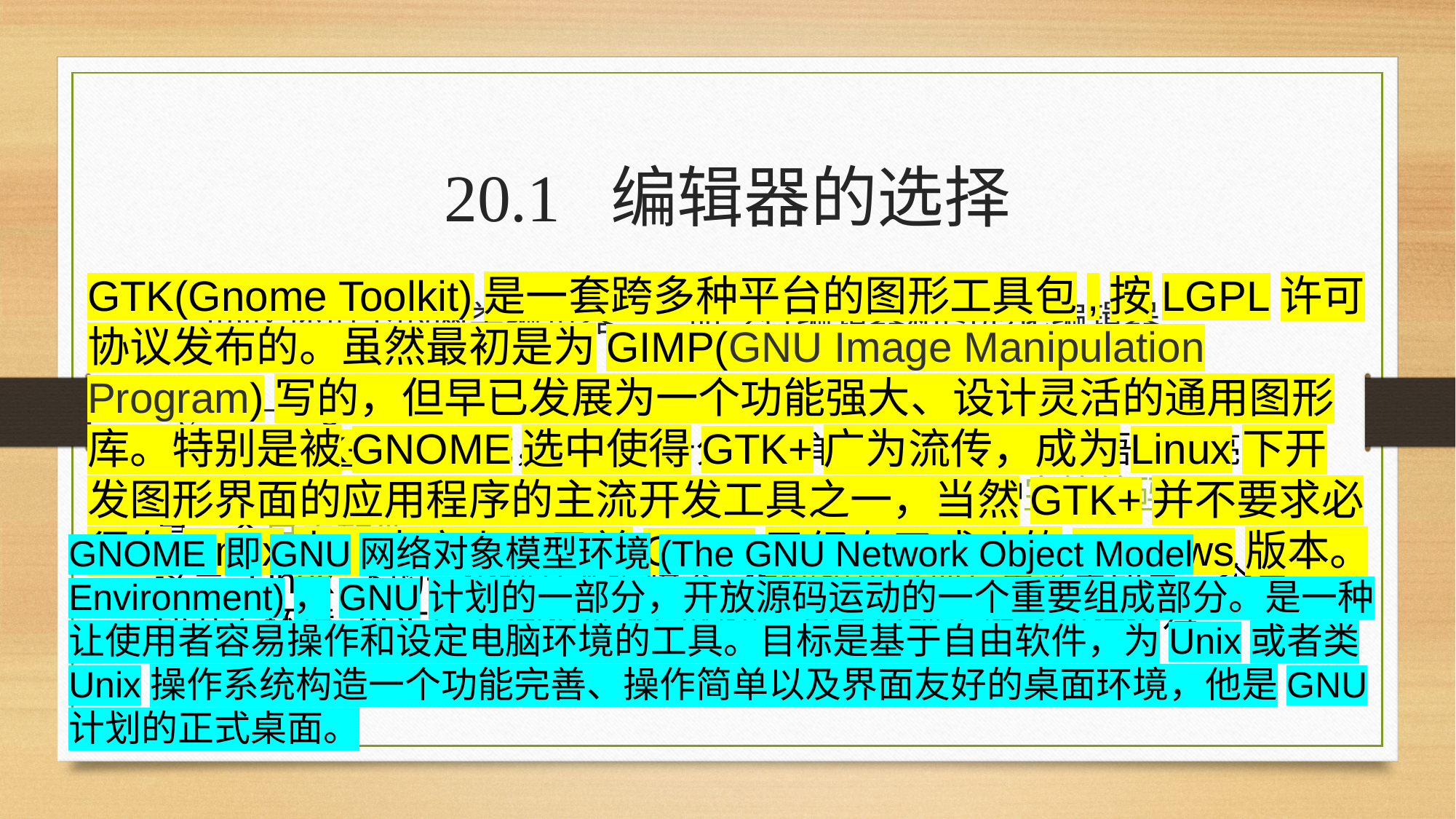

20.1  编辑器的选择
GTK(Gnome Toolkit)是一套跨多种平台的图形工具包,按LGPL许可协议发布的。虽然最初是为GIMP(GNU Image Manipulation Program)写的，但早已发展为一个功能强大、设计灵活的通用图形库。特别是被GNOME选中使得GTK+广为流传，成为Linux下开发图形界面的应用程序的主流开发工具之一，当然GTK+并不要求必须在Linux上，事实上，目前GTK+已经有了成功的windows版本。
linux环境下的两类编辑器——命令行编辑器和图形化编辑器

3.gedit——gedit是一个GNOME桌面环境下兼容UTF-8的文本编辑器。它使用GTK+编写而成，因此它十分的简单易用，有良好的语法高亮，对中文支持很好，支持包括gb2312、gbk在内的多种字符编码。gedit是一个自由软件。
这是 Linux 下的一个纯文本编辑器,但你也可以把它用来当成是一个集成开发环境 (IDE), 它会根据不同的语言高亮显现关键字和标识符

GNOME 即GNU网络对象模型环境(The GNU Network Object Model Environment)，GNU计划的一部分，开放源码运动的一个重要组成部分。是一种让使用者容易操作和设定电脑环境的工具。目标是基于自由软件，为Unix或者类Unix操作系统构造一个功能完善、操作简单以及界面友好的桌面环境，他是GNU计划的正式桌面。